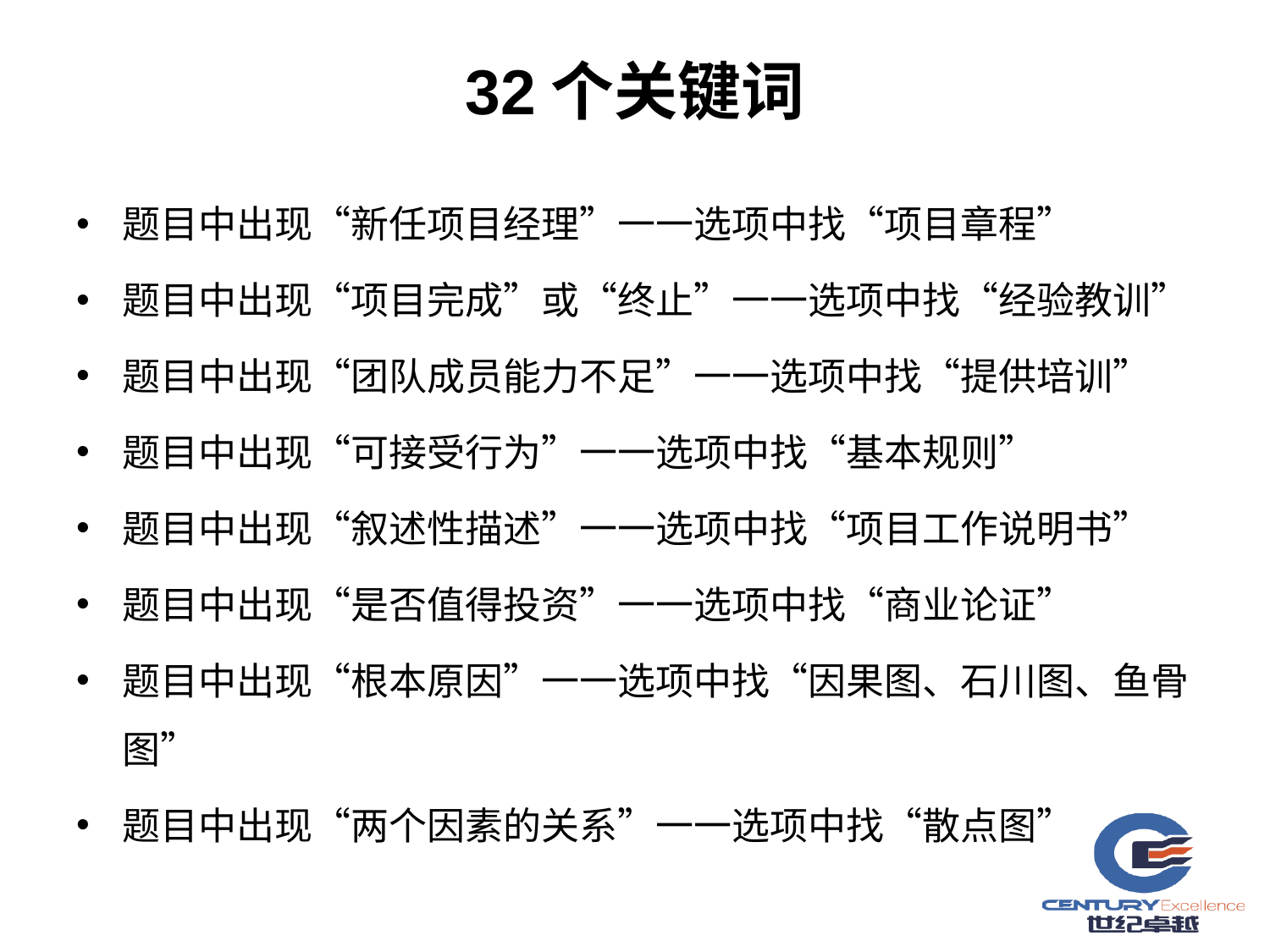

# 32个关键词
题目中出现“新任项目经理”一一选项中找“项目章程”
题目中出现“项目完成”或“终止”一一选项中找“经验教训”
题目中出现“团队成员能力不足”一一选项中找“提供培训”
题目中出现“可接受行为”一一选项中找“基本规则”
题目中出现“叙述性描述”一一选项中找“项目工作说明书”
题目中出现“是否值得投资”一一选项中找“商业论证”
题目中出现“根本原因”一一选项中找“因果图、石川图、鱼骨图”
题目中出现“两个因素的关系”一一选项中找“散点图”